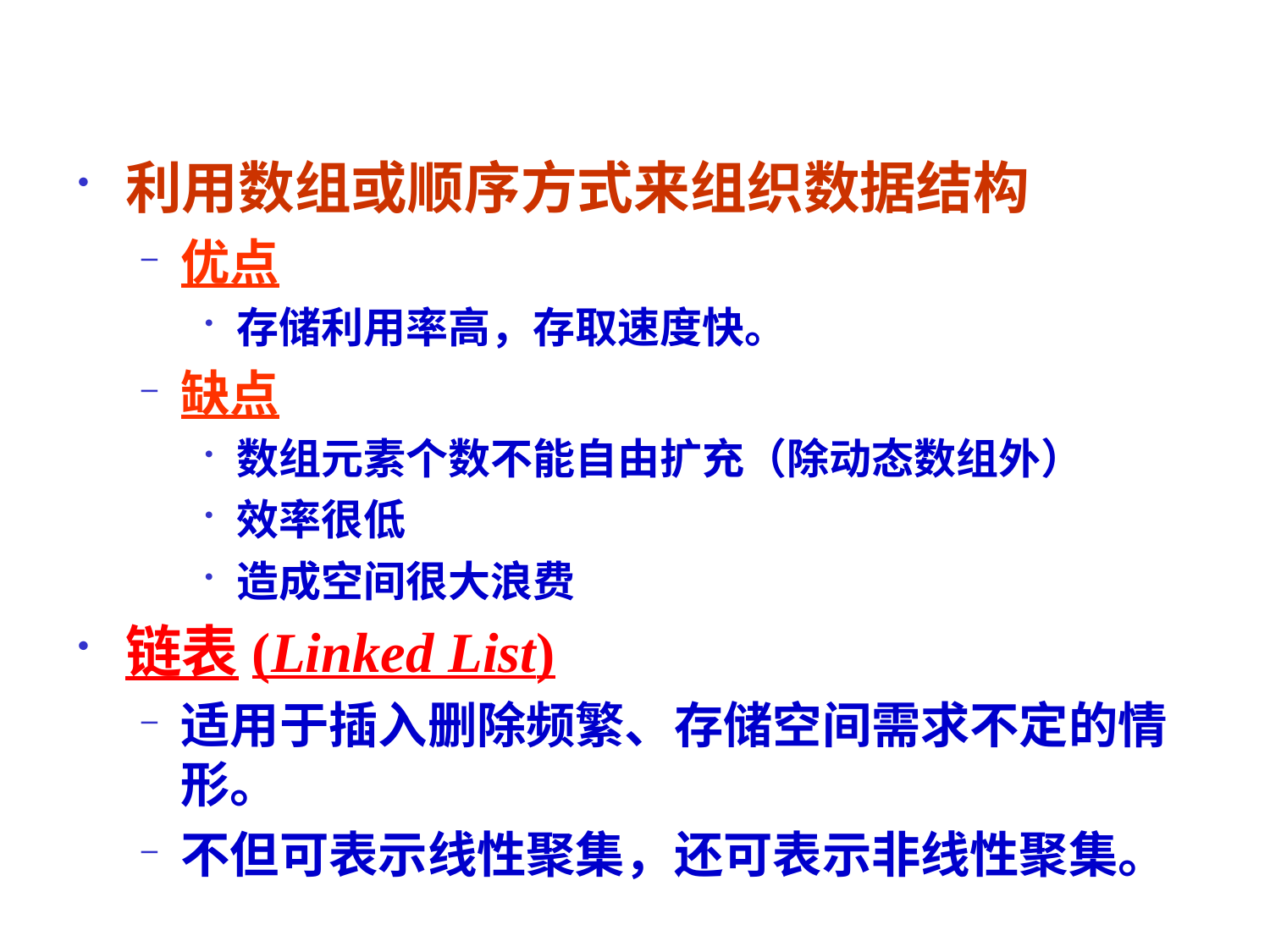

利用数组或顺序方式来组织数据结构
优点
存储利用率高，存取速度快。
缺点
数组元素个数不能自由扩充（除动态数组外）
效率很低
造成空间很大浪费
链表(Linked List)
适用于插入删除频繁、存储空间需求不定的情形。
不但可表示线性聚集，还可表示非线性聚集。
77